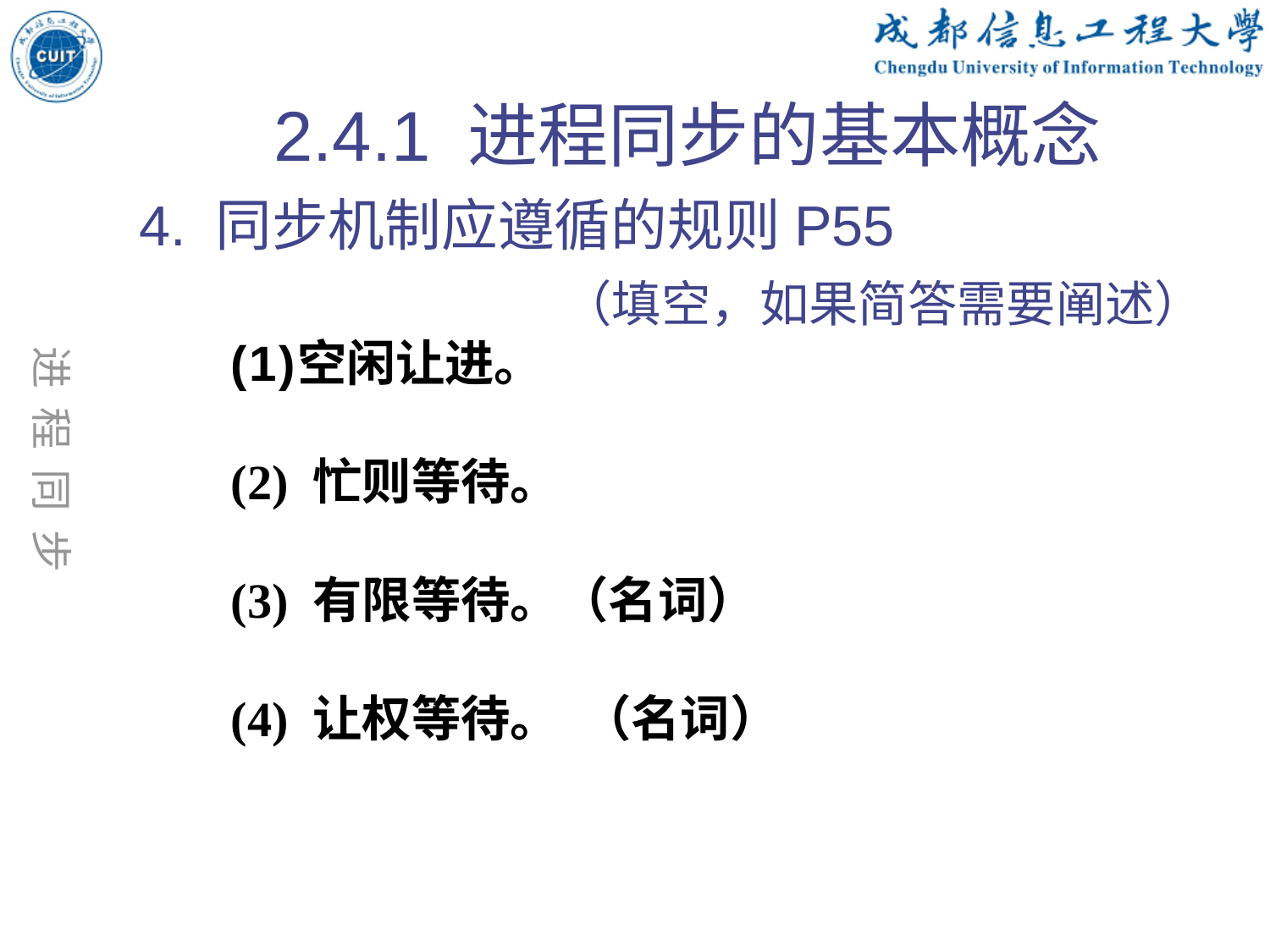

2.4.1 进程同步的基本概念
 进  程  同  步
4. 同步机制应遵循的规则P55
（填空，如果简答需要阐述）
空闲让进。
(2) 忙则等待。
(3) 有限等待。（名词）
(4) 让权等待。  （名词）